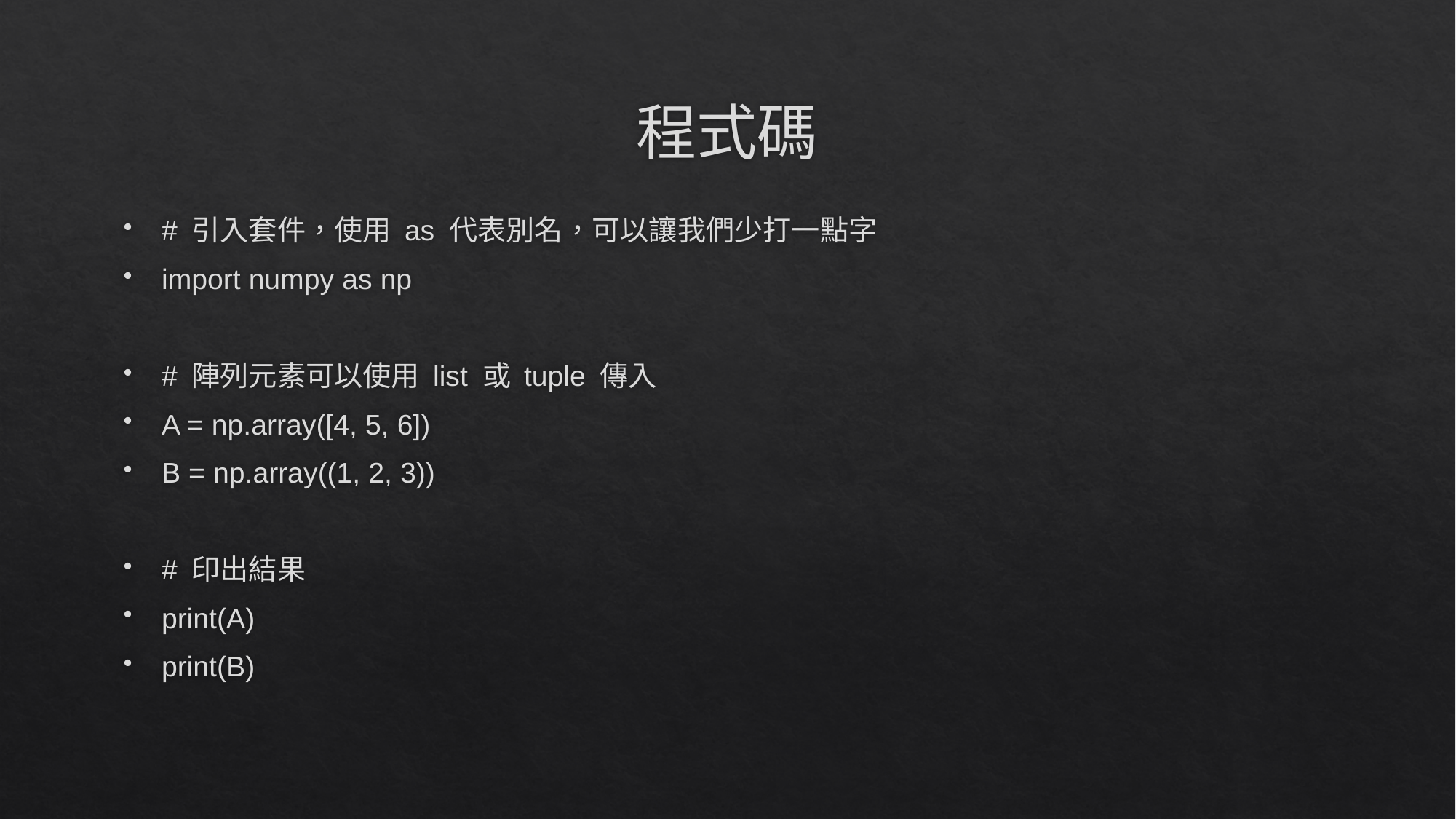

# 程式碼
# 引入套件，使用 as 代表別名，可以讓我們少打一點字
import numpy as np

# 陣列元素可以使用 list 或 tuple 傳入
A = np.array([4, 5, 6])
B = np.array((1, 2, 3))

# 印出結果
print(A)
print(B)